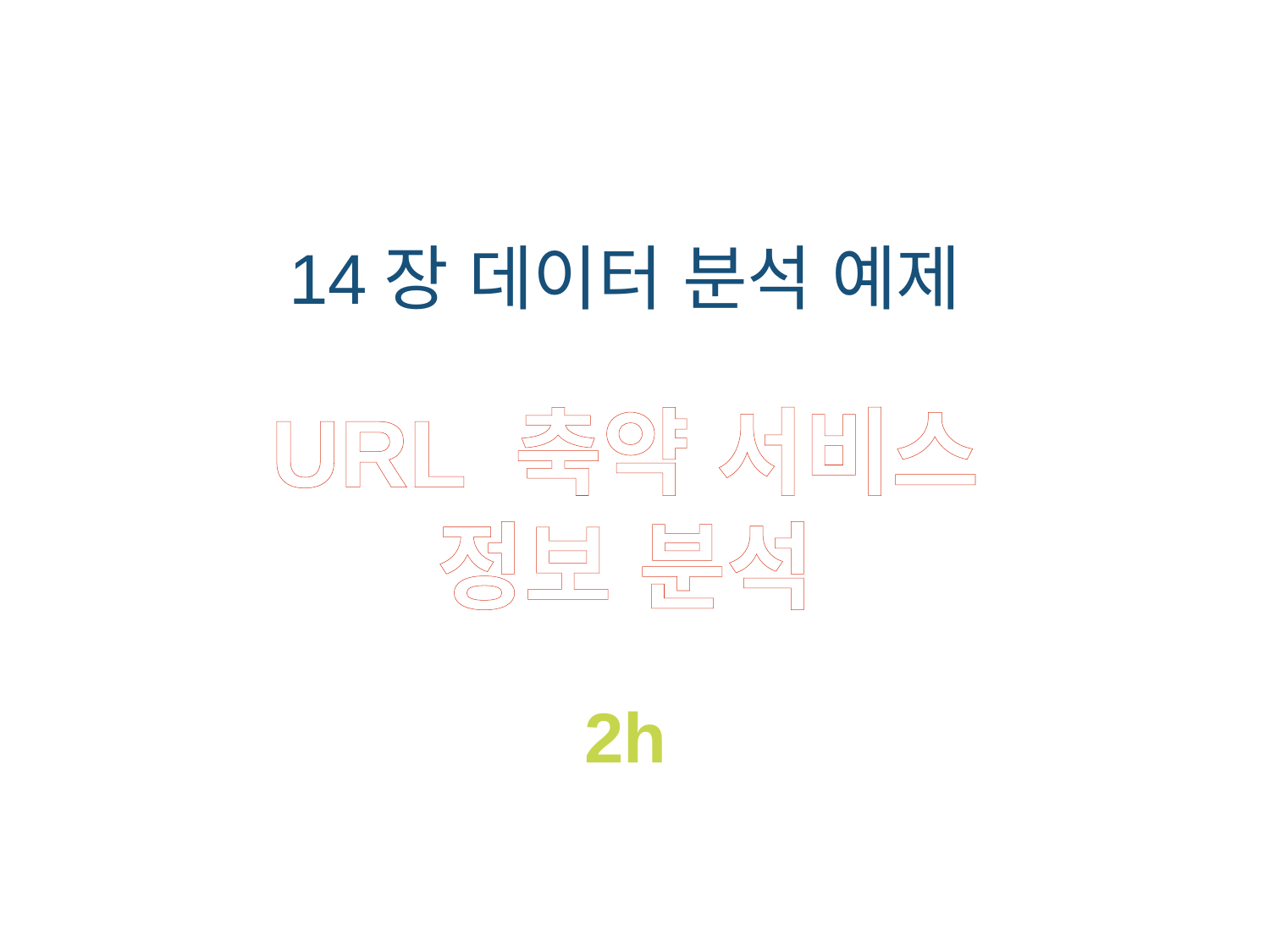

14장 데이터 분석 예제
URL 축약 서비스 정보 분석
2h